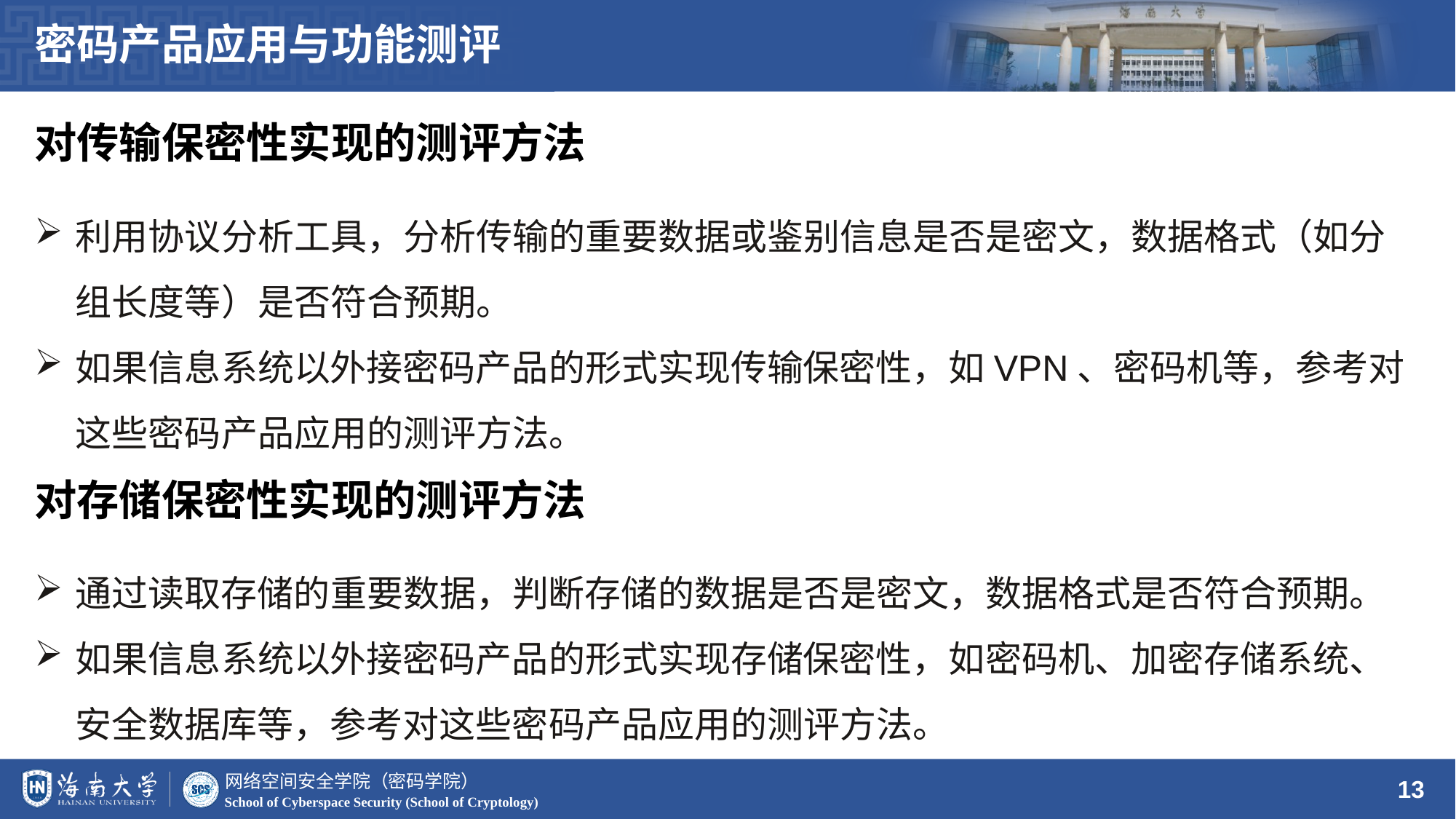

密码产品应用与功能测评
对传输保密性实现的测评方法
利用协议分析工具，分析传输的重要数据或鉴别信息是否是密文，数据格式（如分组长度等）是否符合预期。
如果信息系统以外接密码产品的形式实现传输保密性，如VPN、密码机等，参考对这些密码产品应用的测评方法。
对存储保密性实现的测评方法
通过读取存储的重要数据，判断存储的数据是否是密文，数据格式是否符合预期。
如果信息系统以外接密码产品的形式实现存储保密性，如密码机、加密存储系统、安全数据库等，参考对这些密码产品应用的测评方法。
13